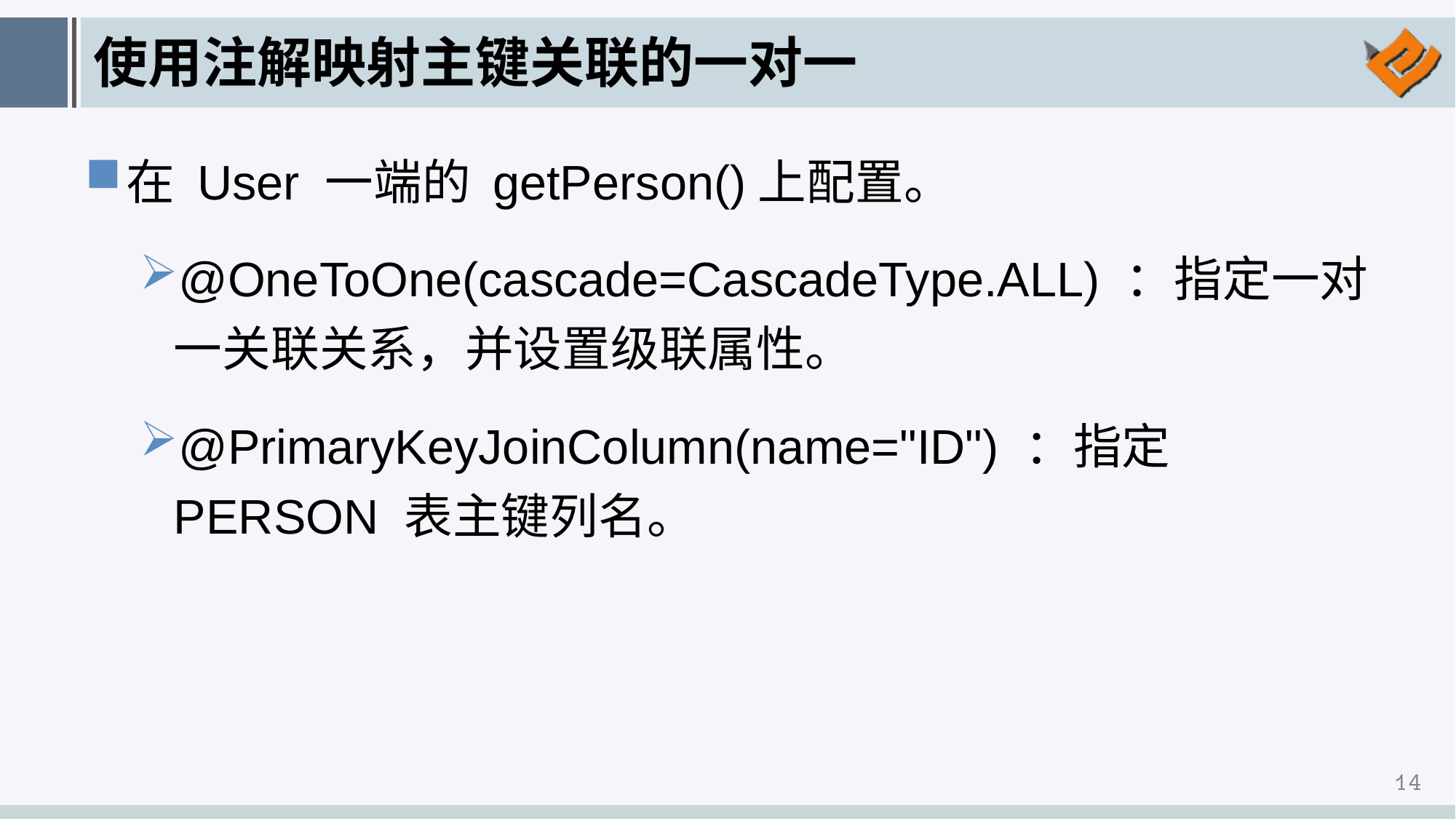

# 使用注解映射主键关联的一对一
在 User 一端的 getPerson()上配置。
@OneToOne(cascade=CascadeType.ALL) ：指定一对一关联关系，并设置级联属性。
@PrimaryKeyJoinColumn(name="ID") ：指定 PERSON 表主键列名。